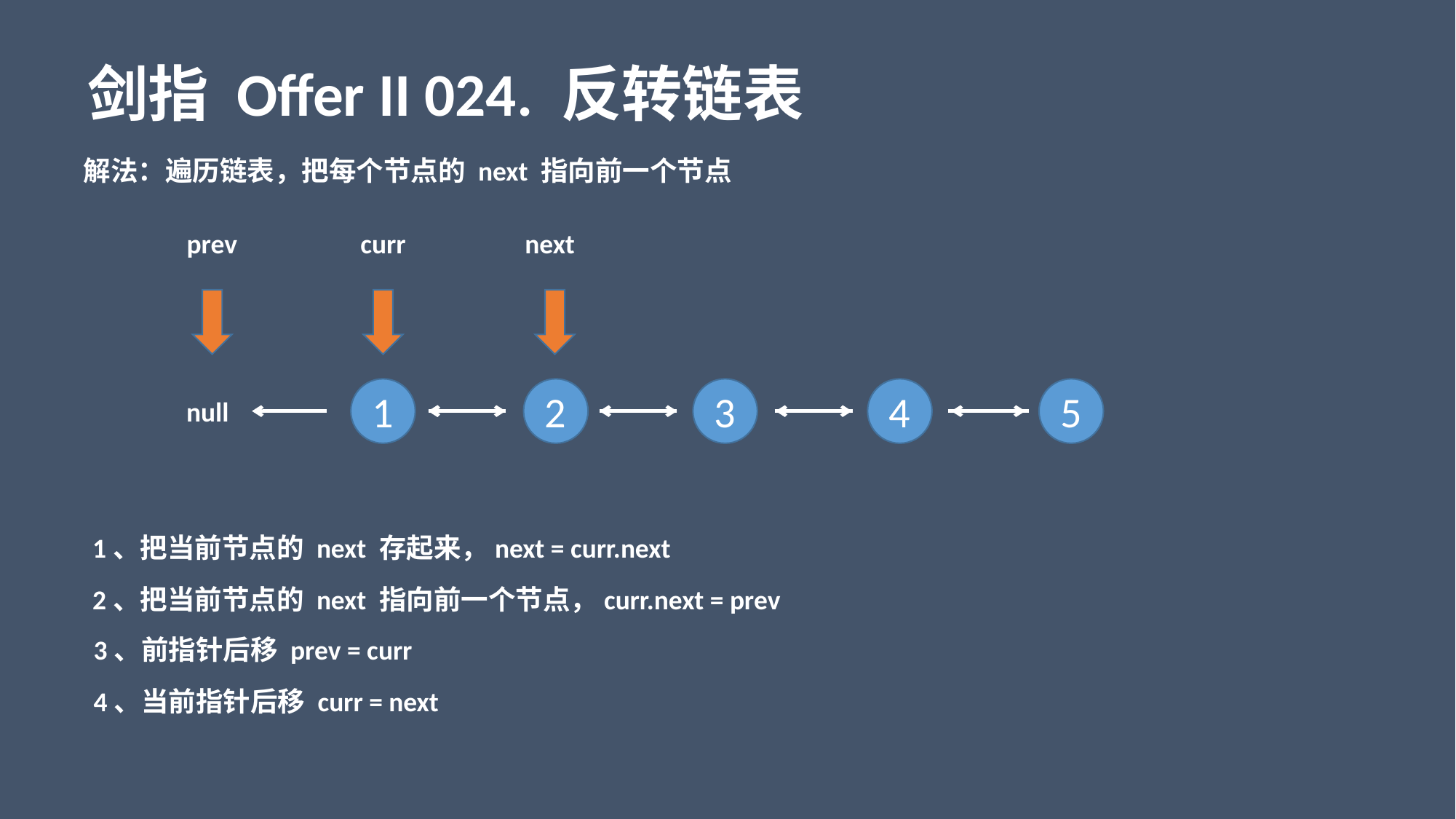

剑指 Offer II 024. 反转链表
解法：遍历链表，把每个节点的 next 指向前一个节点
prev

curr

next

1
2
3
4
5
null
1、把当前节点的 next 存起来，next = curr.next
2、把当前节点的 next 指向前一个节点，curr.next = prev
3、前指针后移 prev = curr
4、当前指针后移 curr = next